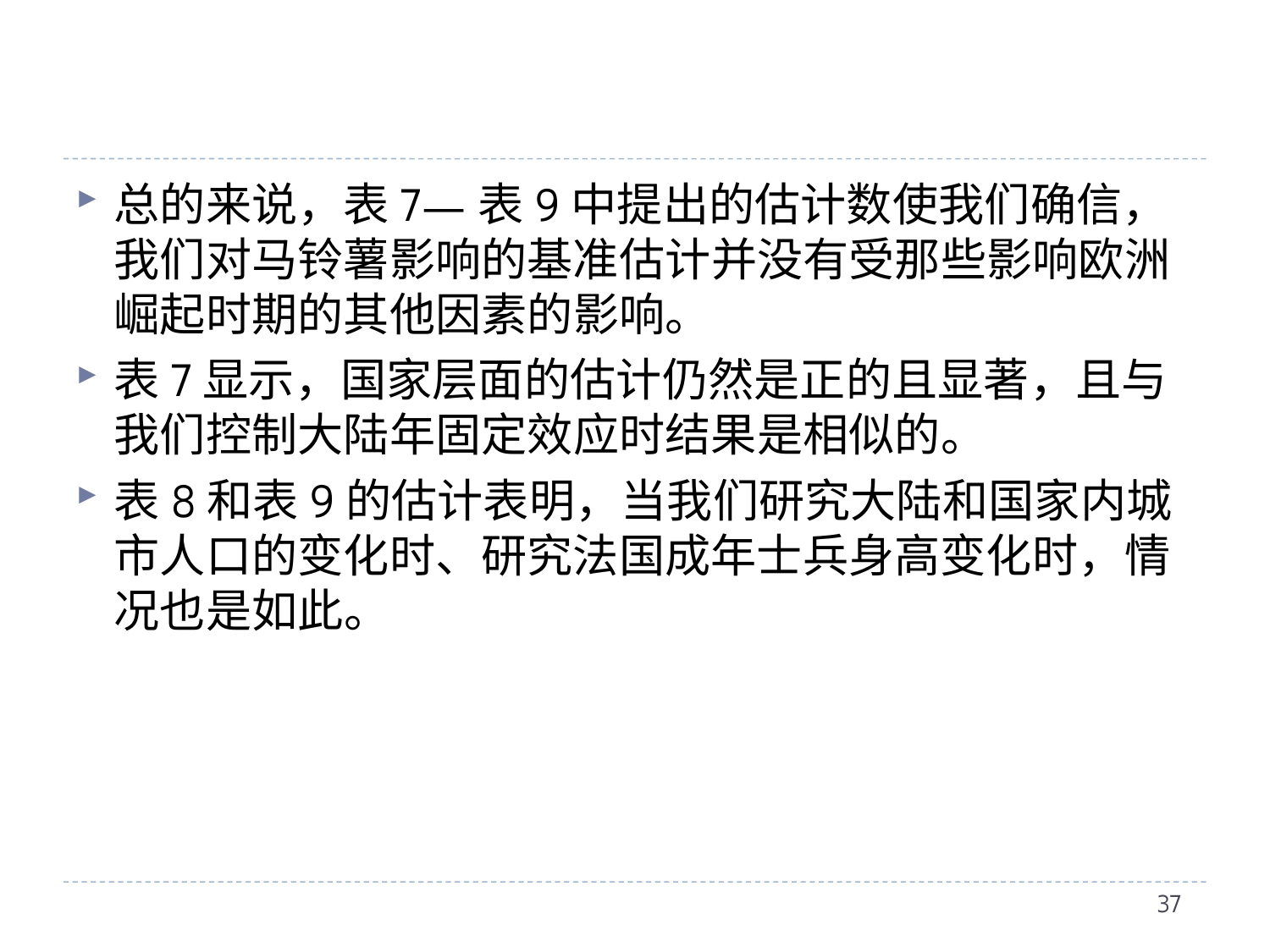

总的来说，表7—表9中提出的估计数使我们确信，我们对马铃薯影响的基准估计并没有受那些影响欧洲崛起时期的其他因素的影响。
表7显示，国家层面的估计仍然是正的且显著，且与我们控制大陆年固定效应时结果是相似的。
表8和表9的估计表明，当我们研究大陆和国家内城市人口的变化时、研究法国成年士兵身高变化时，情况也是如此。

37